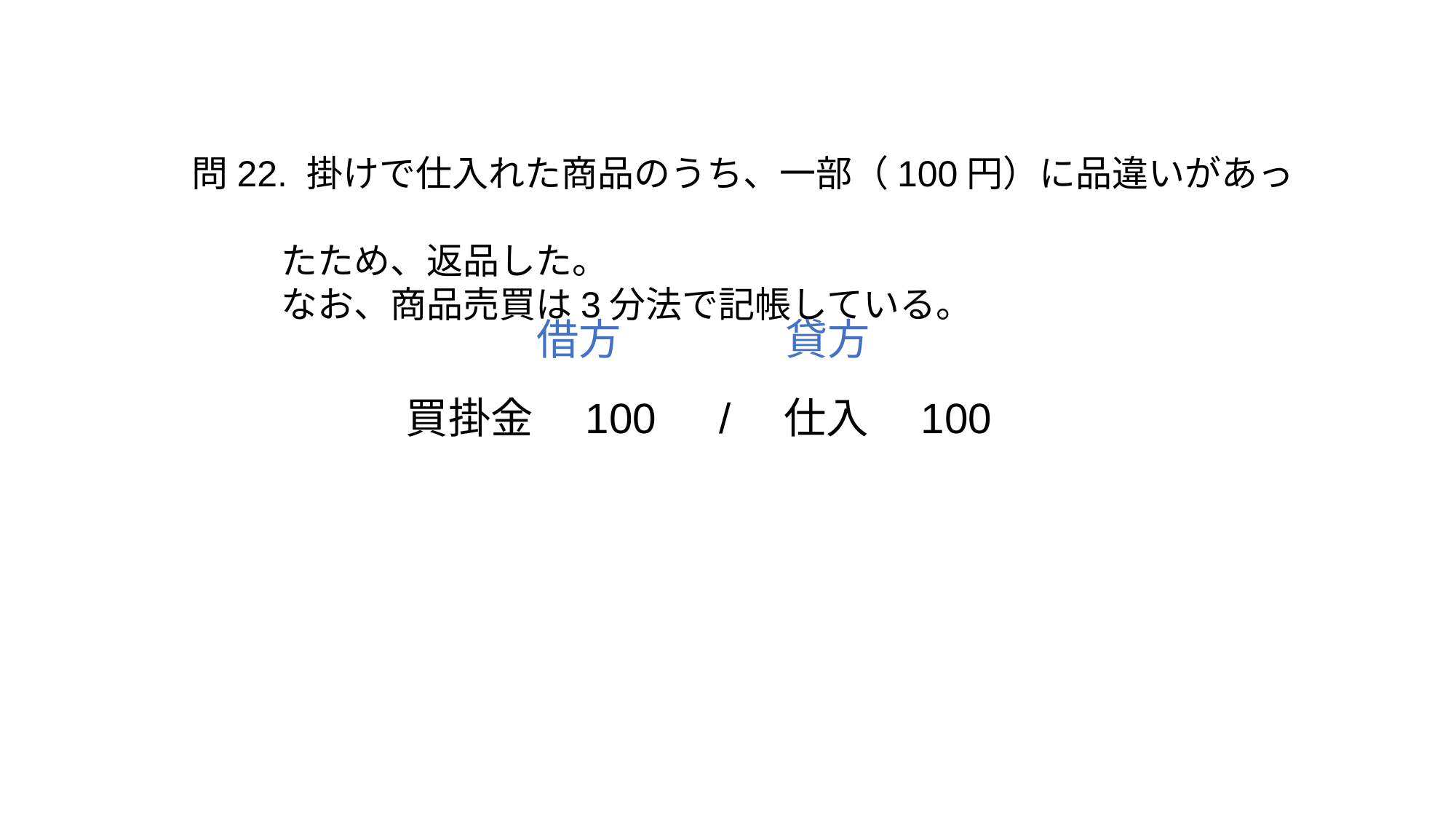

問22. 掛けで仕入れた商品のうち、一部（100円）に品違いがあっ
　　  たため、返品した。
　　  なお、商品売買は3分法で記帳している。
借方
貸方
買掛金　100　/　仕入　100